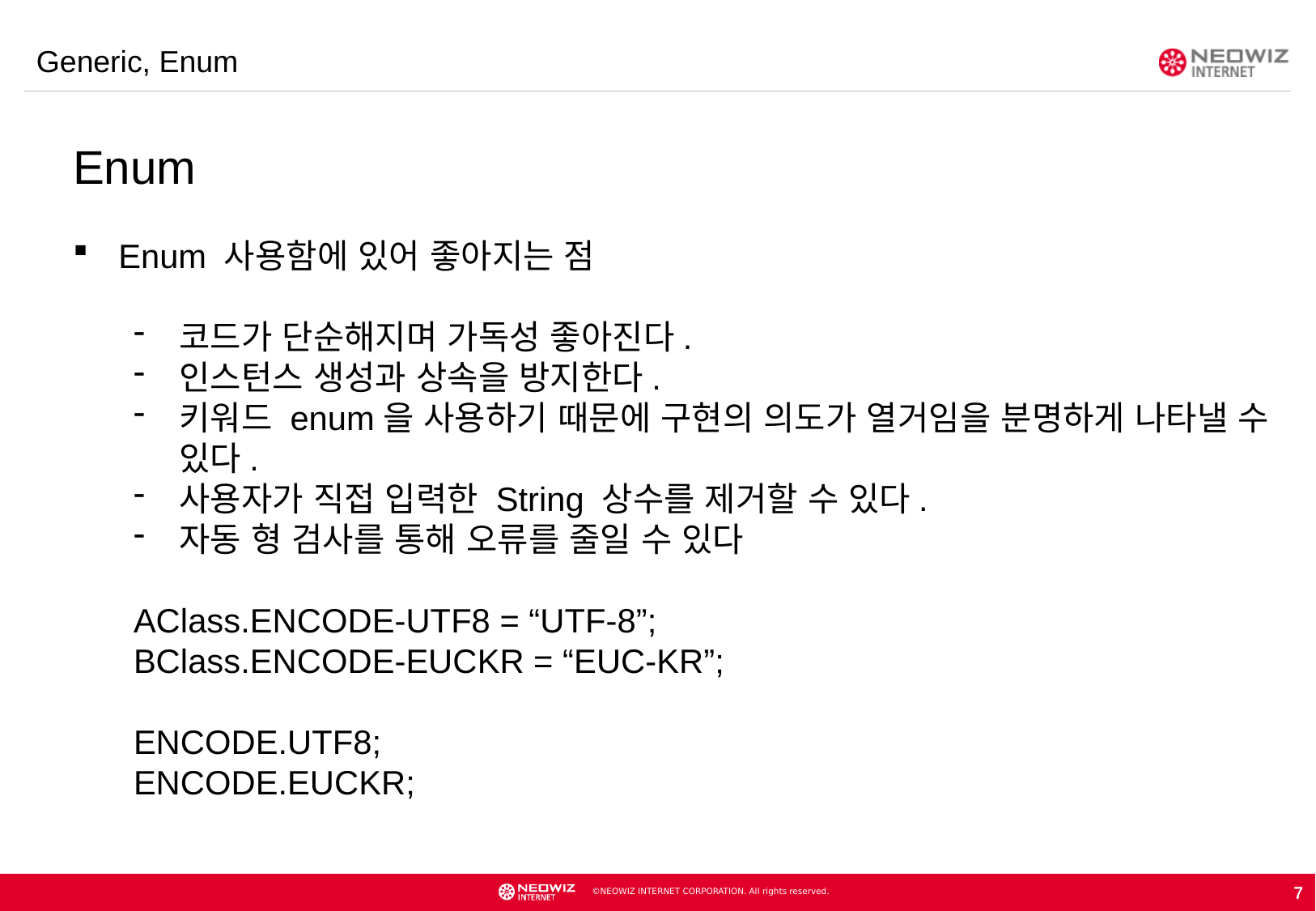

Generic, Enum

Enum

Enum 사용함에 있어 좋아지는 점

코드가 단순해지며 가독성 좋아진다.
인스턴스 생성과 상속을 방지한다.
키워드 enum을 사용하기 때문에 구현의 의도가 열거임을 분명하게 나타낼 수 있다.
사용자가 직접 입력한 String 상수를 제거할 수 있다.
자동 형 검사를 통해 오류를 줄일 수 있다

AClass.ENCODE-UTF8 = “UTF-8”;
BClass.ENCODE-EUCKR = “EUC-KR”;

ENCODE.UTF8;
ENCODE.EUCKR;
7
7
7
7